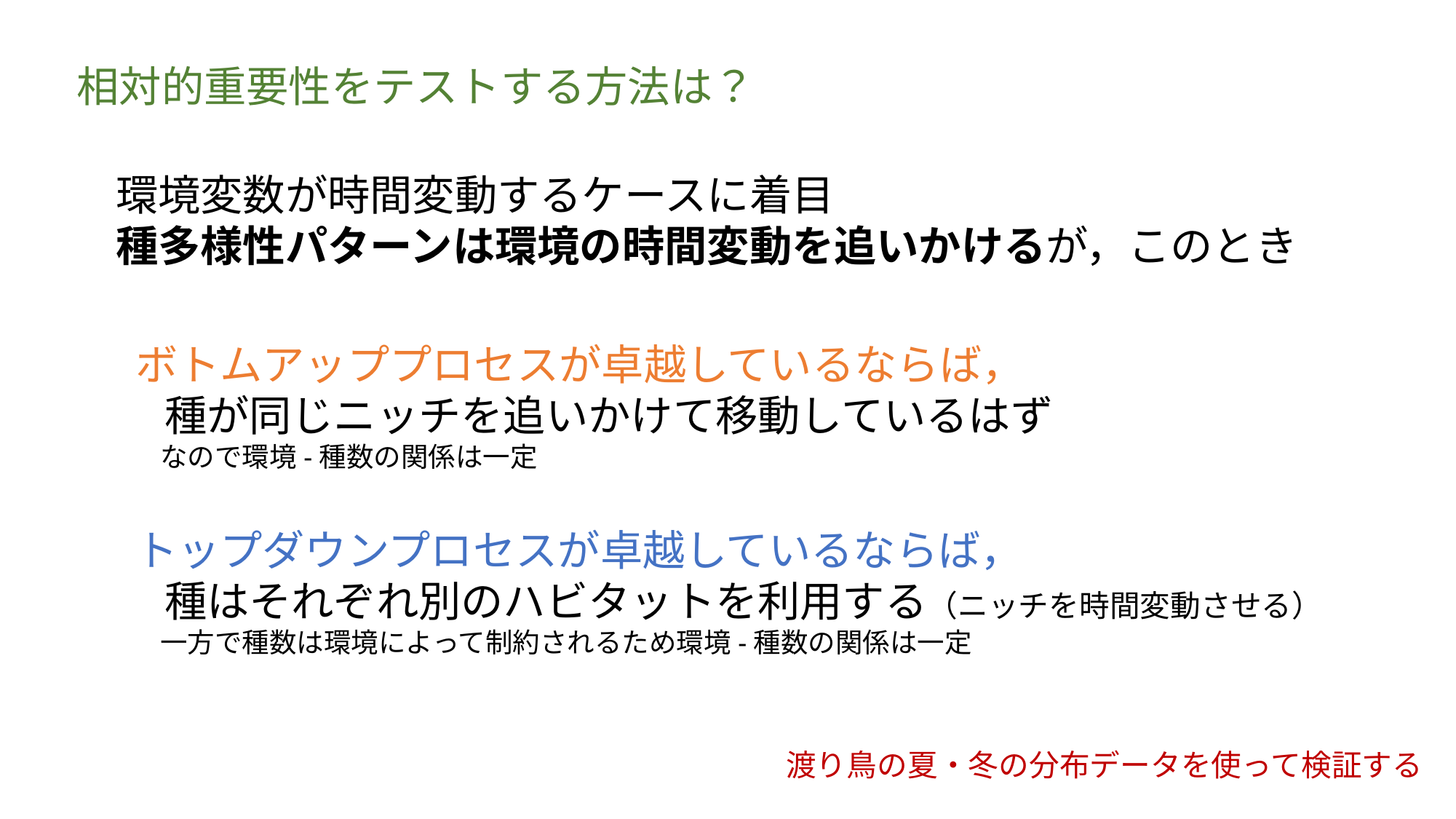

相対的重要性をテストする方法は？
環境変数が時間変動するケースに着目
種多様性パターンは環境の時間変動を追いかけるが，このとき
ボトムアッププロセスが卓越しているならば，
  種が同じニッチを追いかけて移動しているはず
   なので環境-種数の関係は一定

トップダウンプロセスが卓越しているならば，
  種はそれぞれ別のハビタットを利用する（ニッチを時間変動させる）
   一方で種数は環境によって制約されるため環境-種数の関係は一定
渡り鳥の夏・冬の分布データを使って検証する